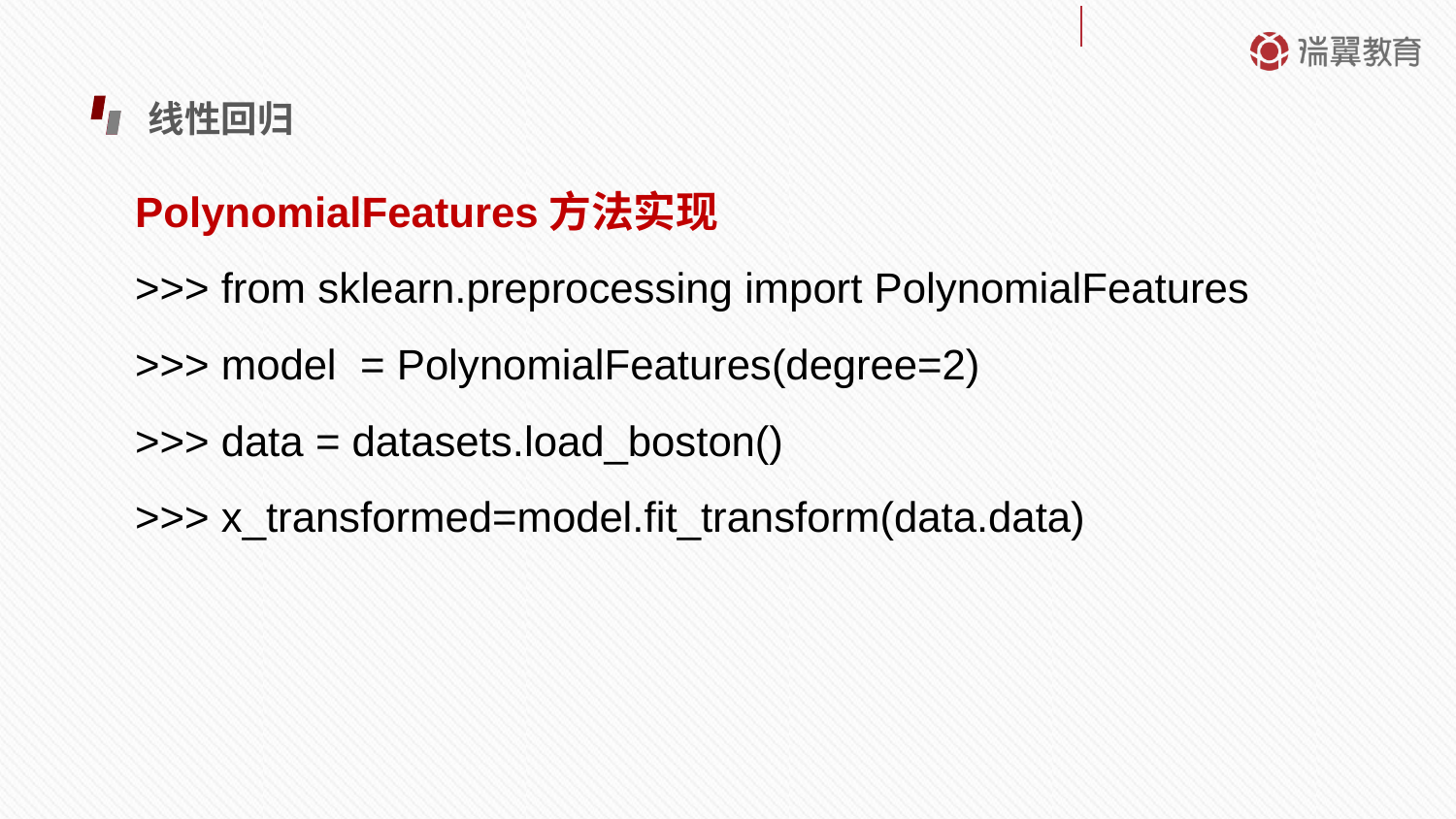

线性回归

PolynomialFeatures方法实现
>>> from sklearn.preprocessing import PolynomialFeatures
>>> model  = PolynomialFeatures(degree=2)
>>> data = datasets.load_boston()
>>> x_transformed=model.fit_transform(data.data)